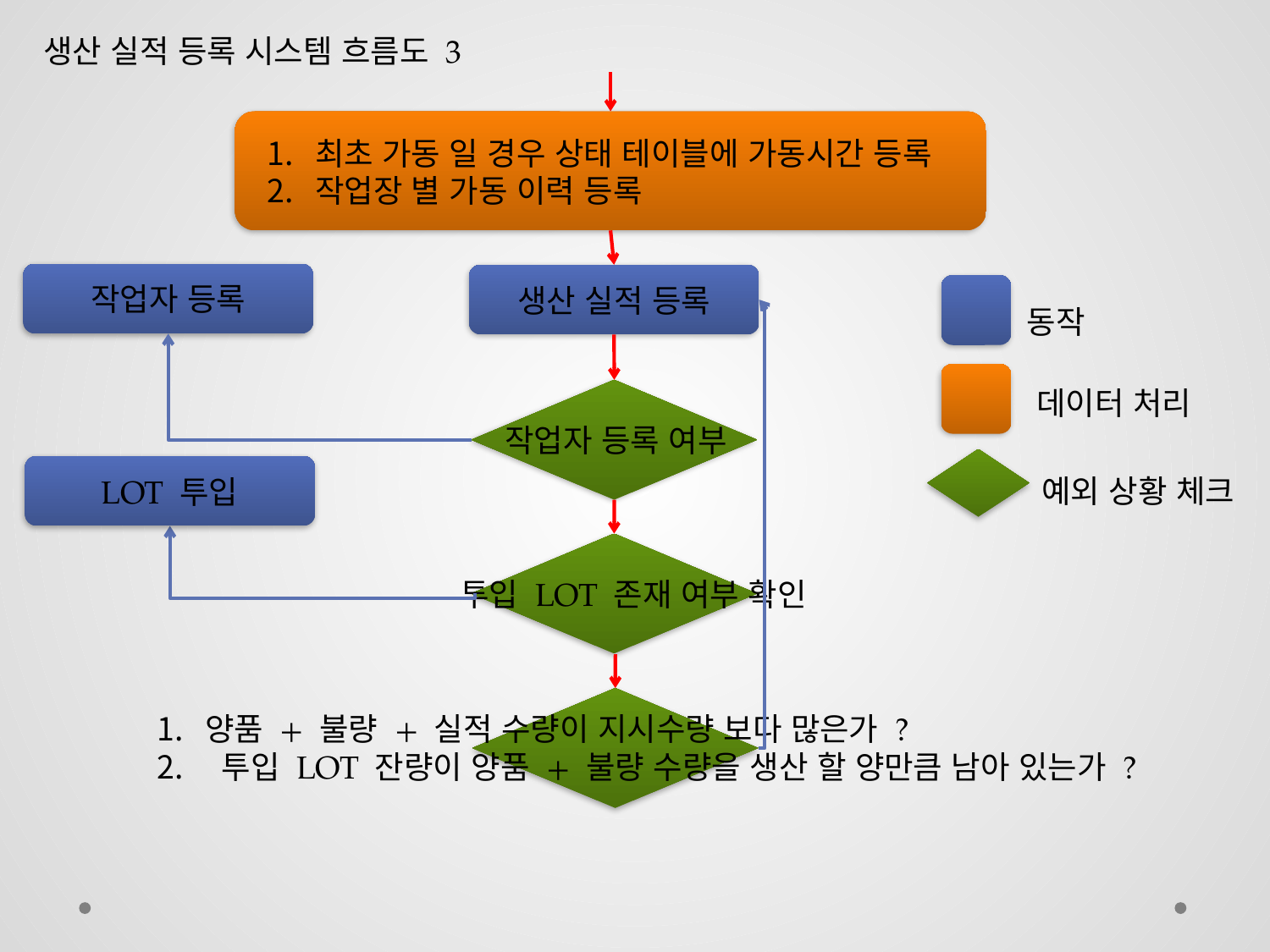

생산 실적 등록 시스템 흐름도 3

최초 가동 일 경우 상태 테이블에 가동시간 등록
작업장 별 가동 이력 등록
작업자 등록
생산 실적 등록

동작

데이터 처리

     작업자 등록 여부

LOT 투입
예외 상황 체크

     투입 LOT 존재 여부 확인

양품 + 불량 + 실적 수량이 지시수량 보다 많은가 ?
 투입 LOT 잔량이 양품 + 불량 수량을 생산 할 양만큼 남아 있는가 ?